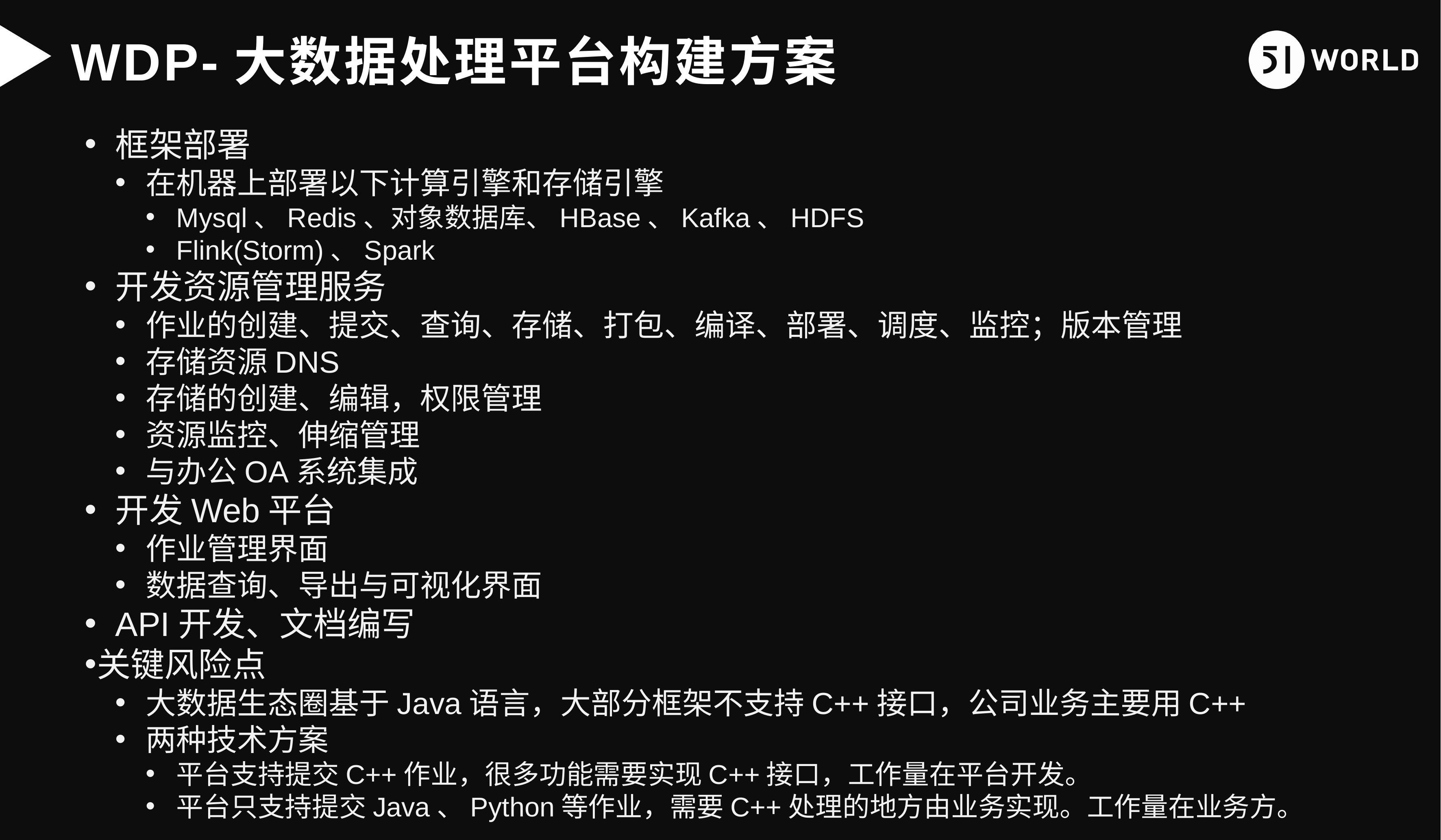

WDP-大数据处理平台构建方案
框架部署
在机器上部署以下计算引擎和存储引擎
Mysql、Redis、对象数据库、HBase、Kafka、HDFS
Flink(Storm)、Spark
开发资源管理服务
作业的创建、提交、查询、存储、打包、编译、部署、调度、监控；版本管理
存储资源DNS
存储的创建、编辑，权限管理
资源监控、伸缩管理
与办公OA系统集成
开发Web平台
作业管理界面
数据查询、导出与可视化界面
API开发、文档编写
关键风险点
大数据生态圈基于Java语言，大部分框架不支持C++接口，公司业务主要用C++
两种技术方案
平台支持提交C++作业，很多功能需要实现C++接口，工作量在平台开发。
平台只支持提交Java、Python等作业，需要C++处理的地方由业务实现。工作量在业务方。